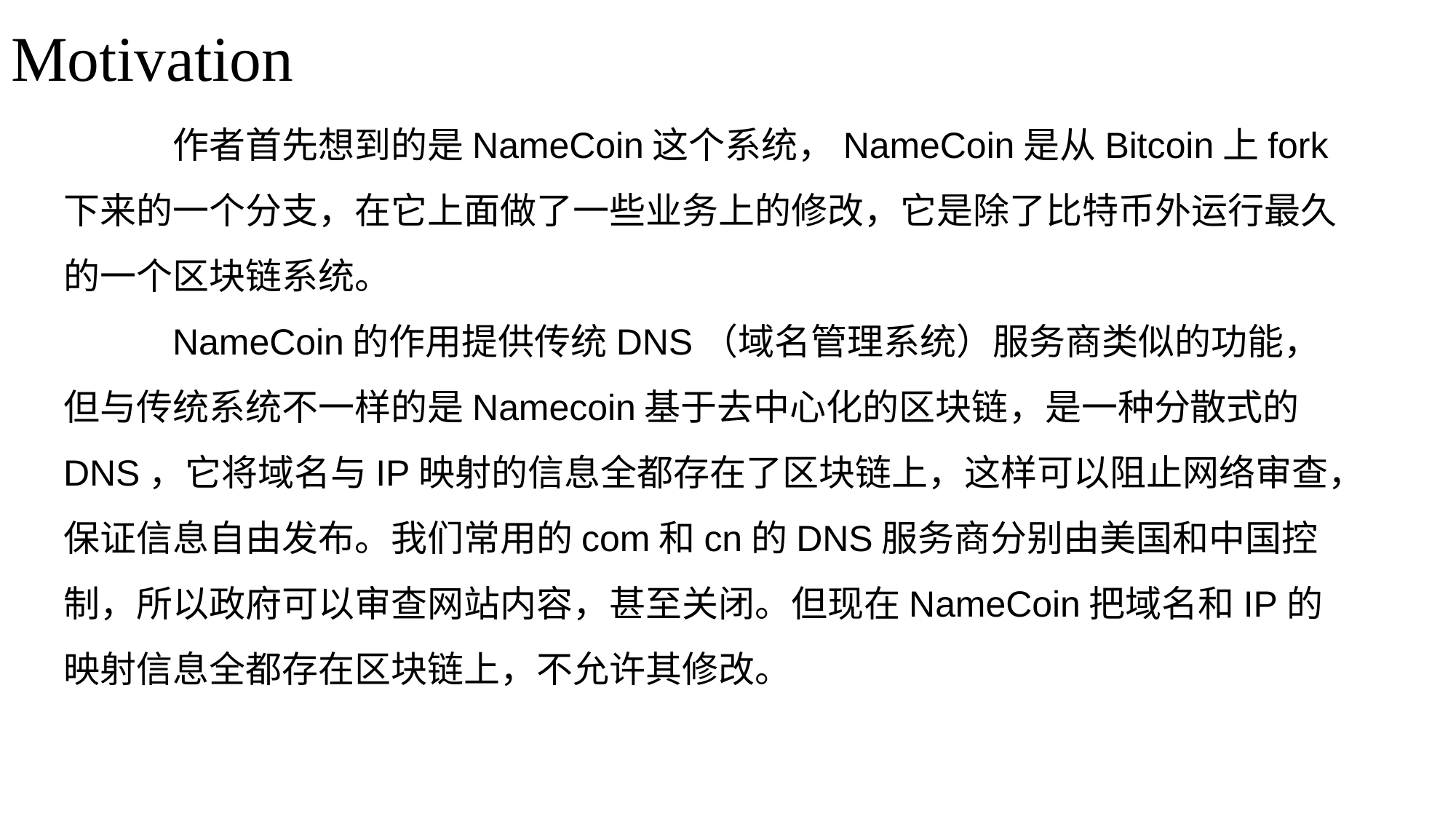

Motivation
	作者首先想到的是NameCoin这个系统，NameCoin是从Bitcoin上fork下来的一个分支，在它上面做了一些业务上的修改，它是除了比特币外运行最久的一个区块链系统。
	NameCoin的作用提供传统DNS（域名管理系统）服务商类似的功能，但与传统系统不一样的是Namecoin基于去中心化的区块链，是一种分散式的DNS，它将域名与IP映射的信息全都存在了区块链上，这样可以阻止网络审查，保证信息自由发布。我们常用的com和cn的DNS服务商分别由美国和中国控制，所以政府可以审查网站内容，甚至关闭。但现在NameCoin把域名和IP的映射信息全都存在区块链上，不允许其修改。